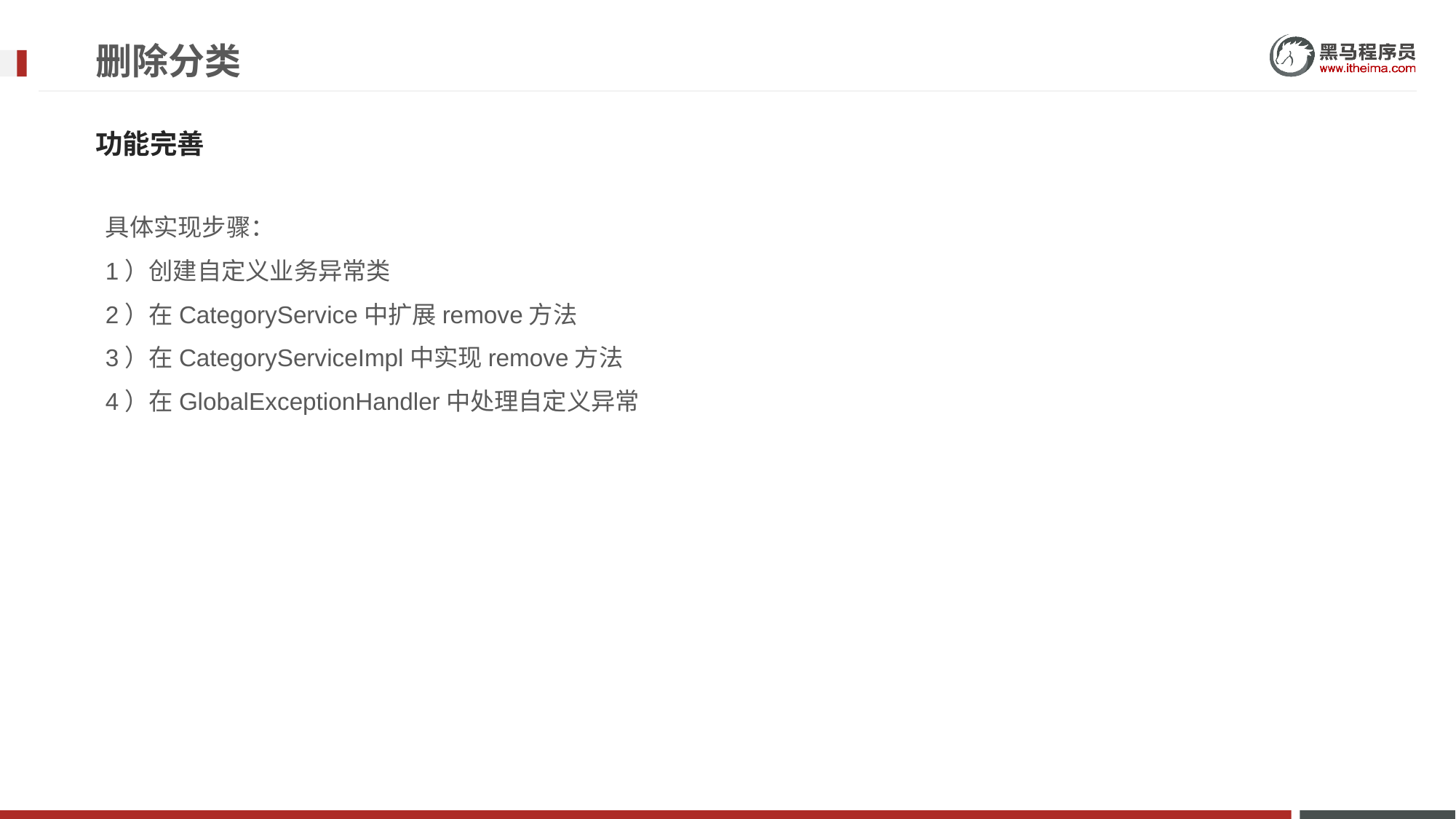

# 删除分类
功能完善
具体实现步骤：
1）创建自定义业务异常类
2）在CategoryService中扩展remove方法
3）在CategoryServiceImpl中实现remove方法
4）在GlobalExceptionHandler中处理自定义异常